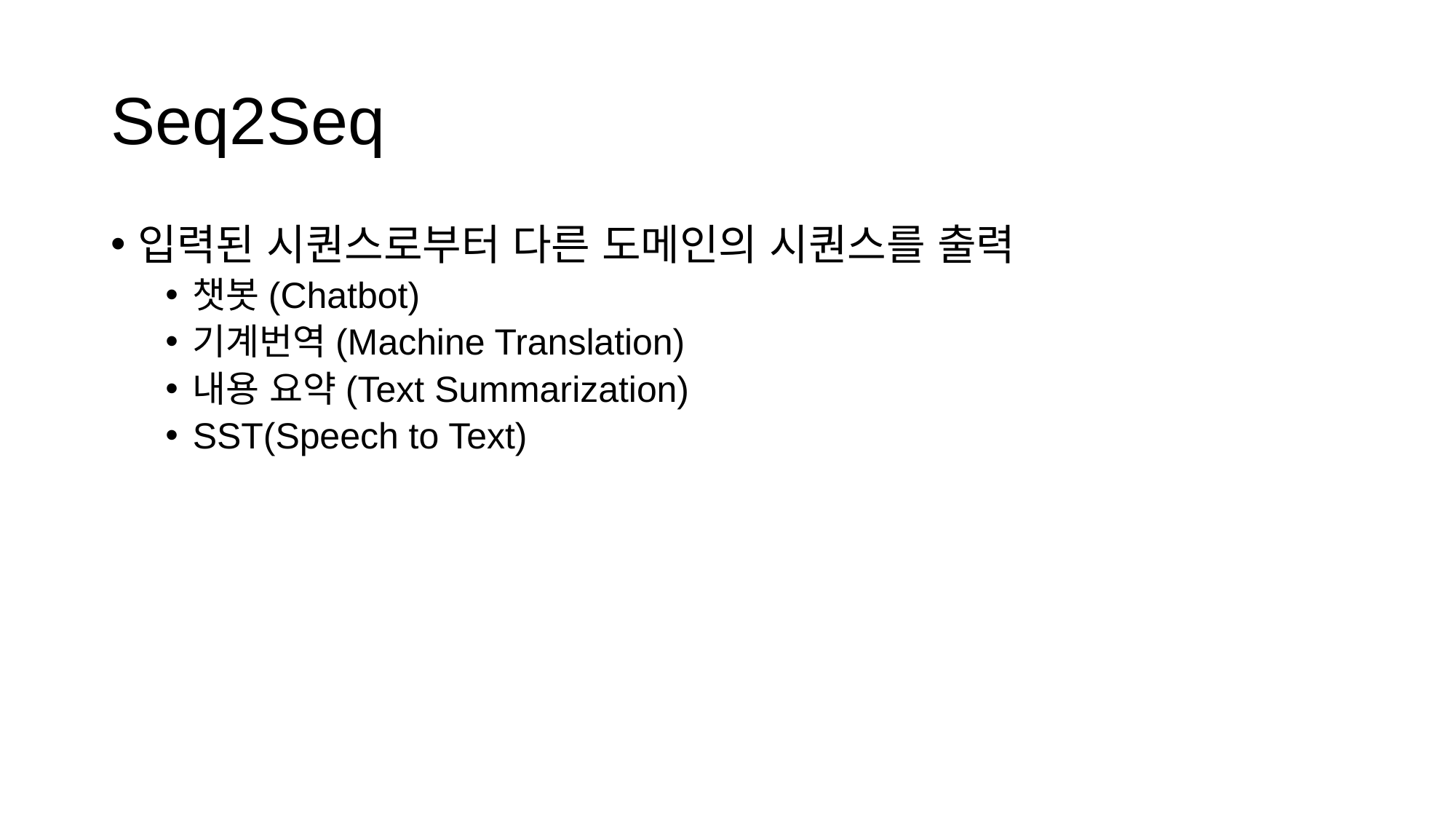

# Seq2Seq
입력된 시퀀스로부터 다른 도메인의 시퀀스를 출력
챗봇(Chatbot)
기계번역(Machine Translation)
내용 요약(Text Summarization)
SST(Speech to Text)